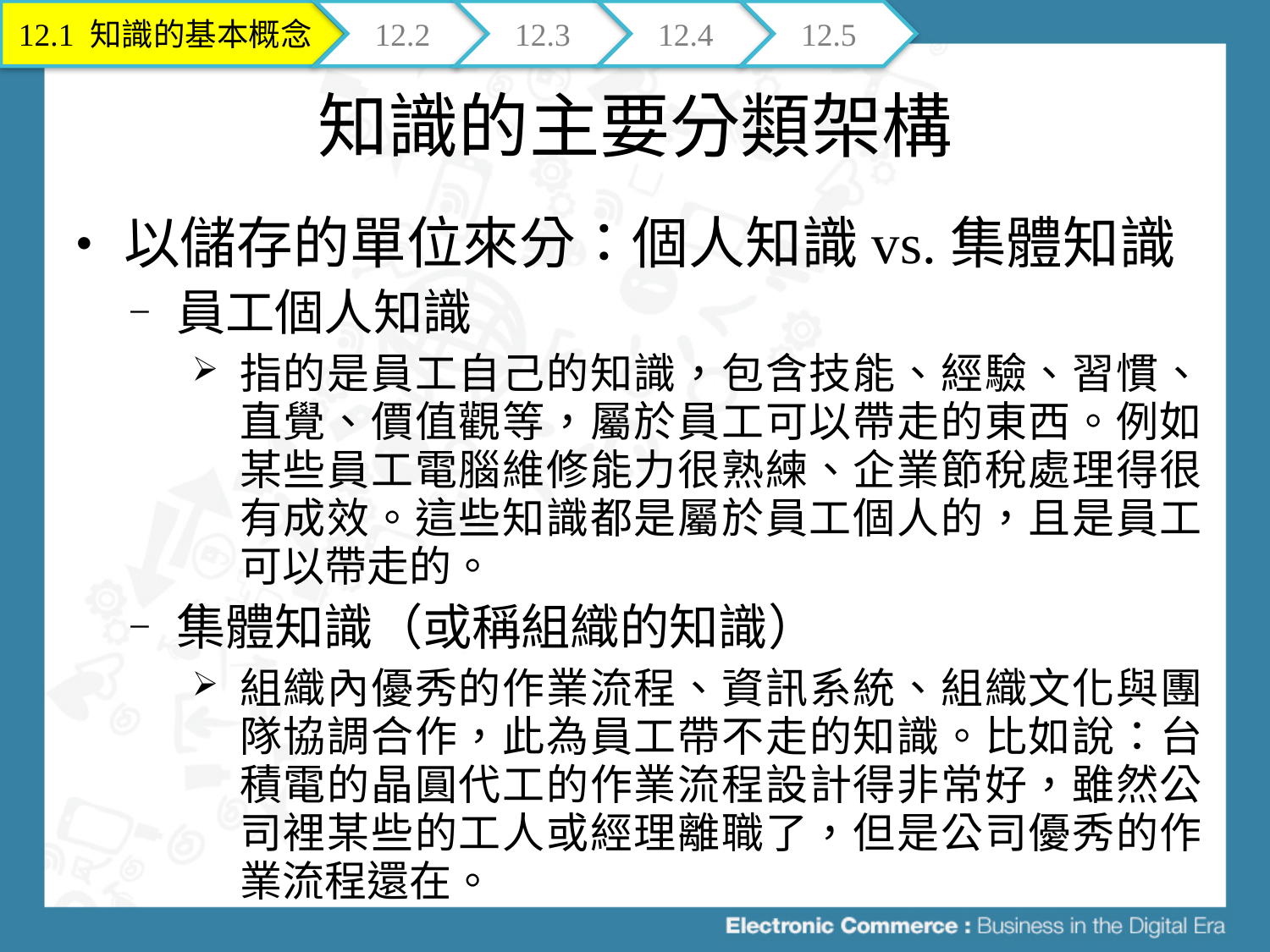

12.1 知識的基本概念
12.2
12.3
12.4
12.5
# 知識的主要分類架構
以儲存的單位來分：個人知識vs.集體知識
員工個人知識
指的是員工自己的知識，包含技能、經驗、習慣、直覺、價值觀等，屬於員工可以帶走的東西。例如某些員工電腦維修能力很熟練、企業節稅處理得很有成效。這些知識都是屬於員工個人的，且是員工可以帶走的。
集體知識（或稱組織的知識）
組織內優秀的作業流程、資訊系統、組織文化與團隊協調合作，此為員工帶不走的知識。比如說：台積電的晶圓代工的作業流程設計得非常好，雖然公司裡某些的工人或經理離職了，但是公司優秀的作業流程還在。